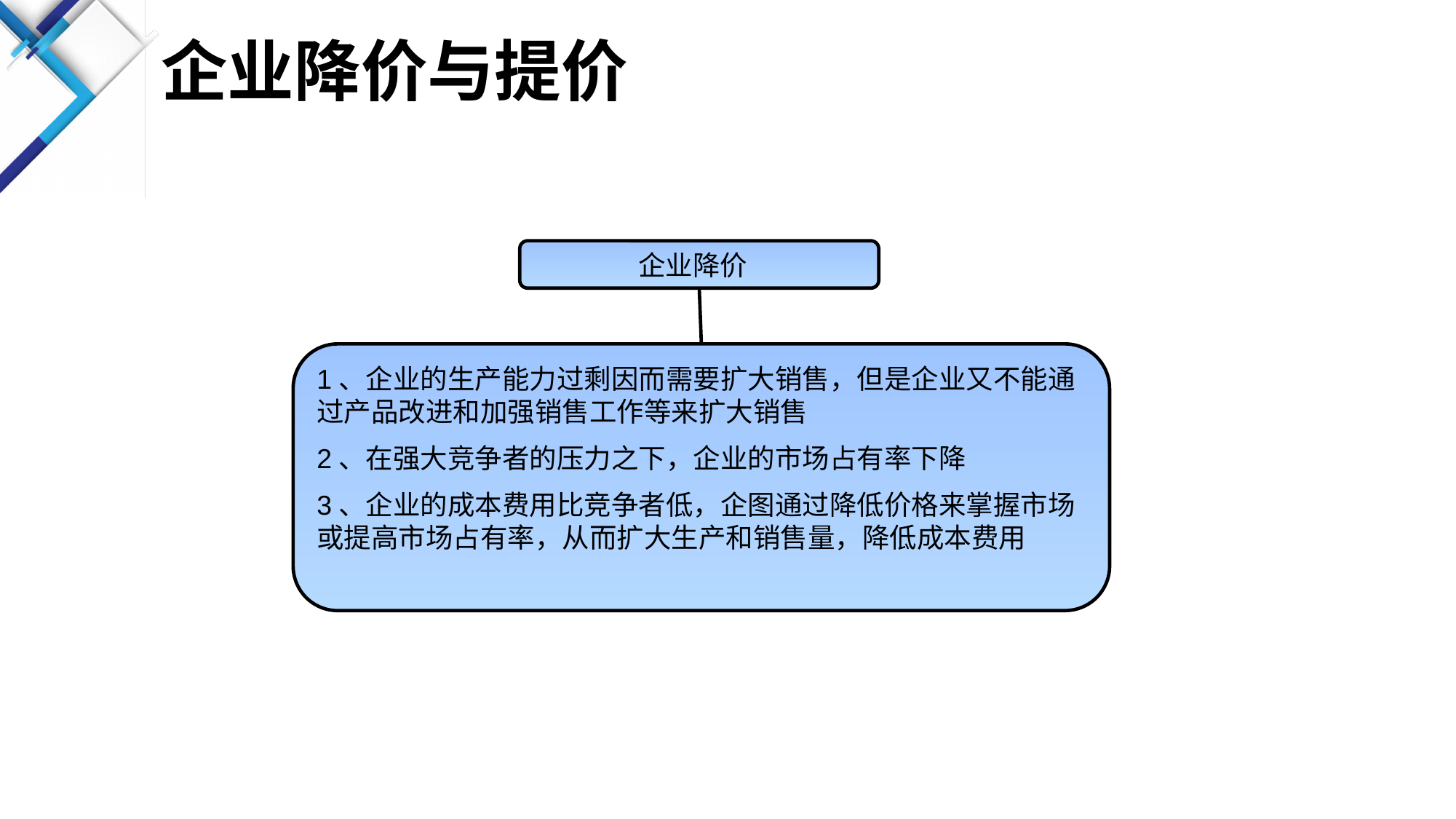

# 企业降价与提价
                企业降价
1、企业的生产能力过剩因而需要扩大销售，但是企业又不能通过产品改进和加强销售工作等来扩大销售
2、在强大竞争者的压力之下，企业的市场占有率下降
3、企业的成本费用比竞争者低，企图通过降低价格来掌握市场或提高市场占有率，从而扩大生产和销售量，降低成本费用